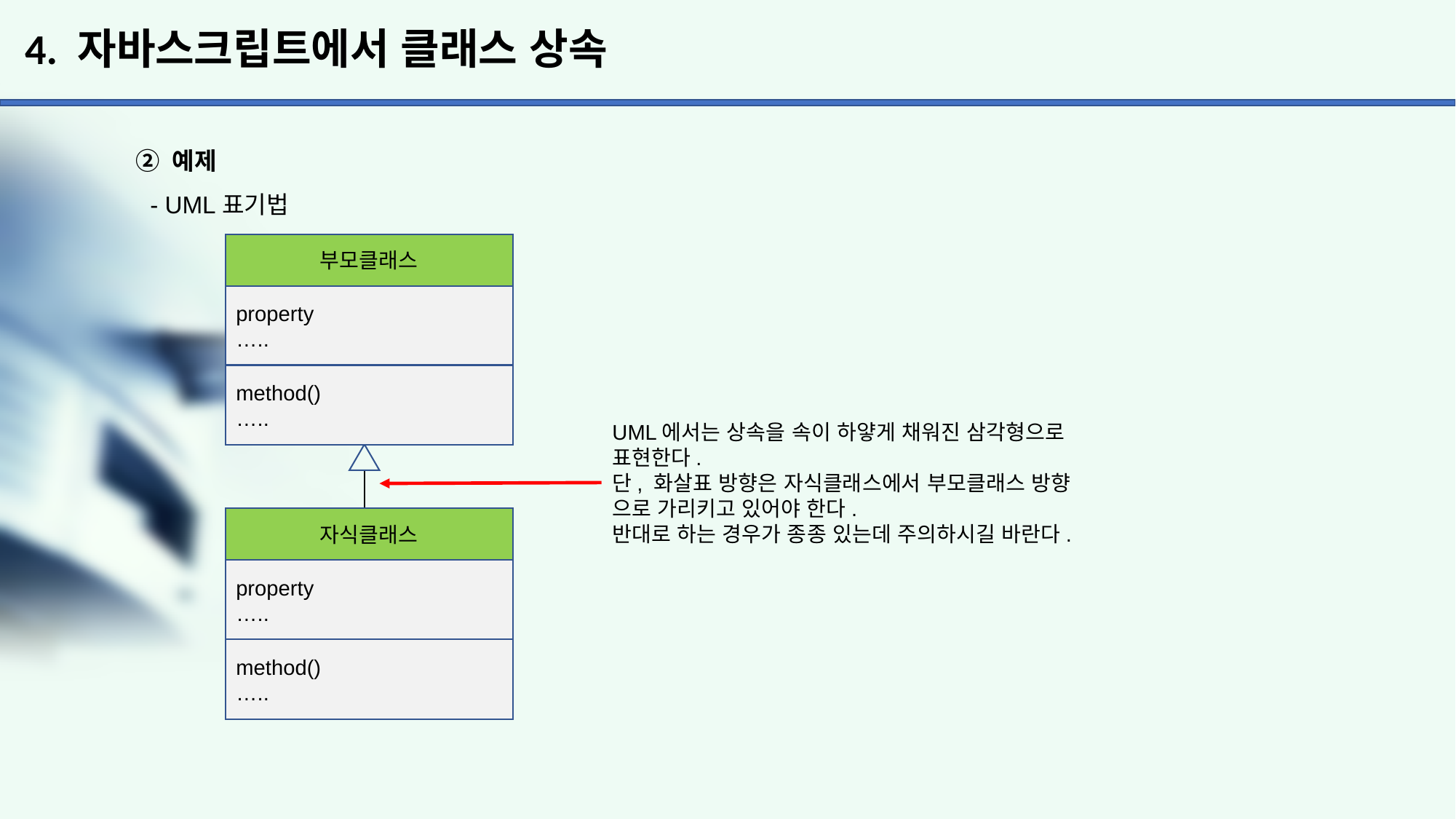

# 4. 자바스크립트에서 클래스 상속
 ② 예제
   - UML표기법

부모클래스
property
…..
method()
…..
UML에서는 상속을 속이 하얗게 채워진 삼각형으로
표현한다.
단, 화살표 방향은 자식클래스에서 부모클래스 방향
으로 가리키고 있어야 한다.
반대로 하는 경우가 종종 있는데 주의하시길 바란다.

자식클래스
property
…..
method()
…..